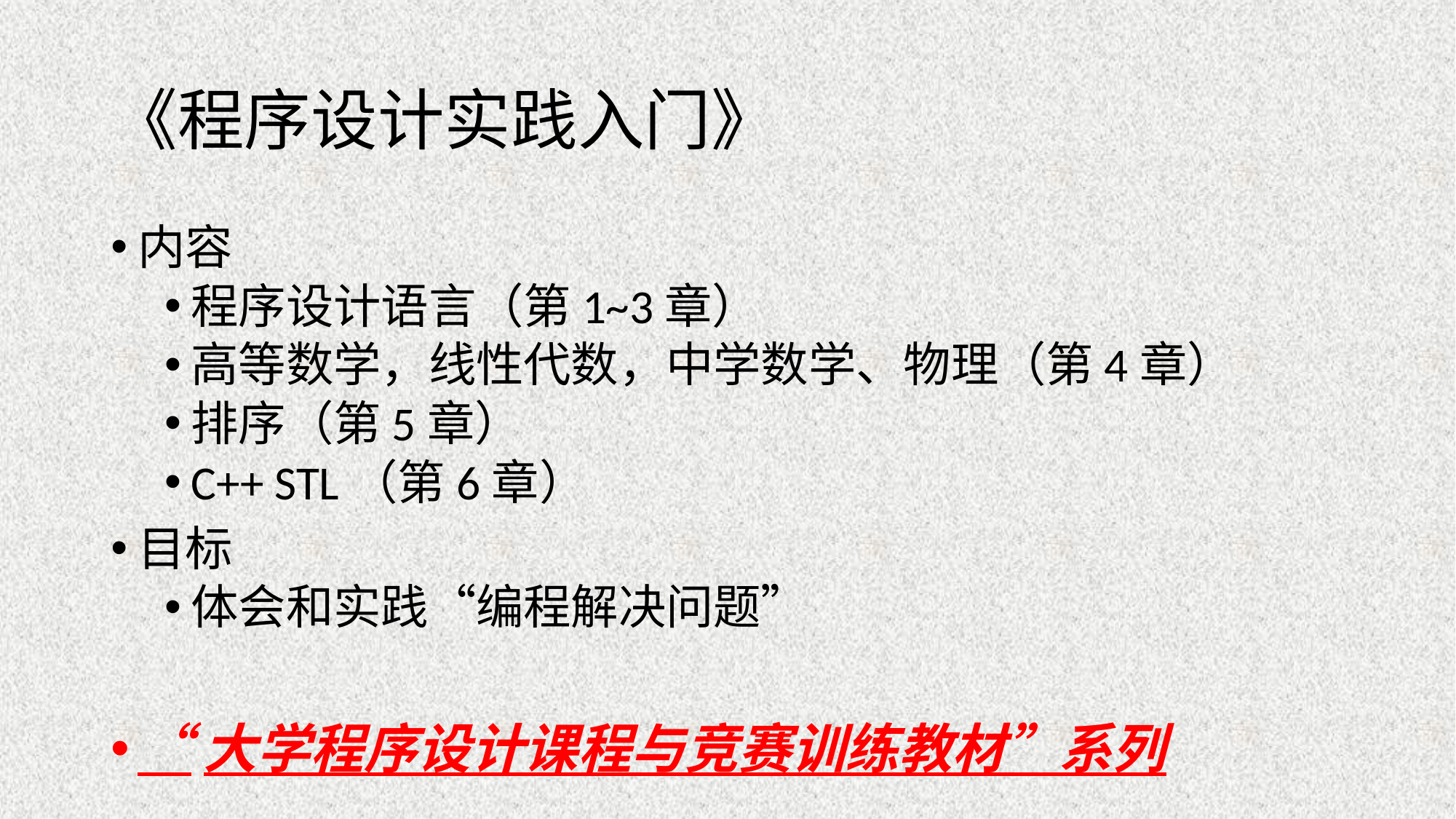

# 《程序设计实践入门》
内容
程序设计语言（第1~3章）
高等数学，线性代数，中学数学、物理（第4章）
排序（第5章）
C++ STL（第6章）
目标
体会和实践“编程解决问题”

“大学程序设计课程与竞赛训练教材”系列